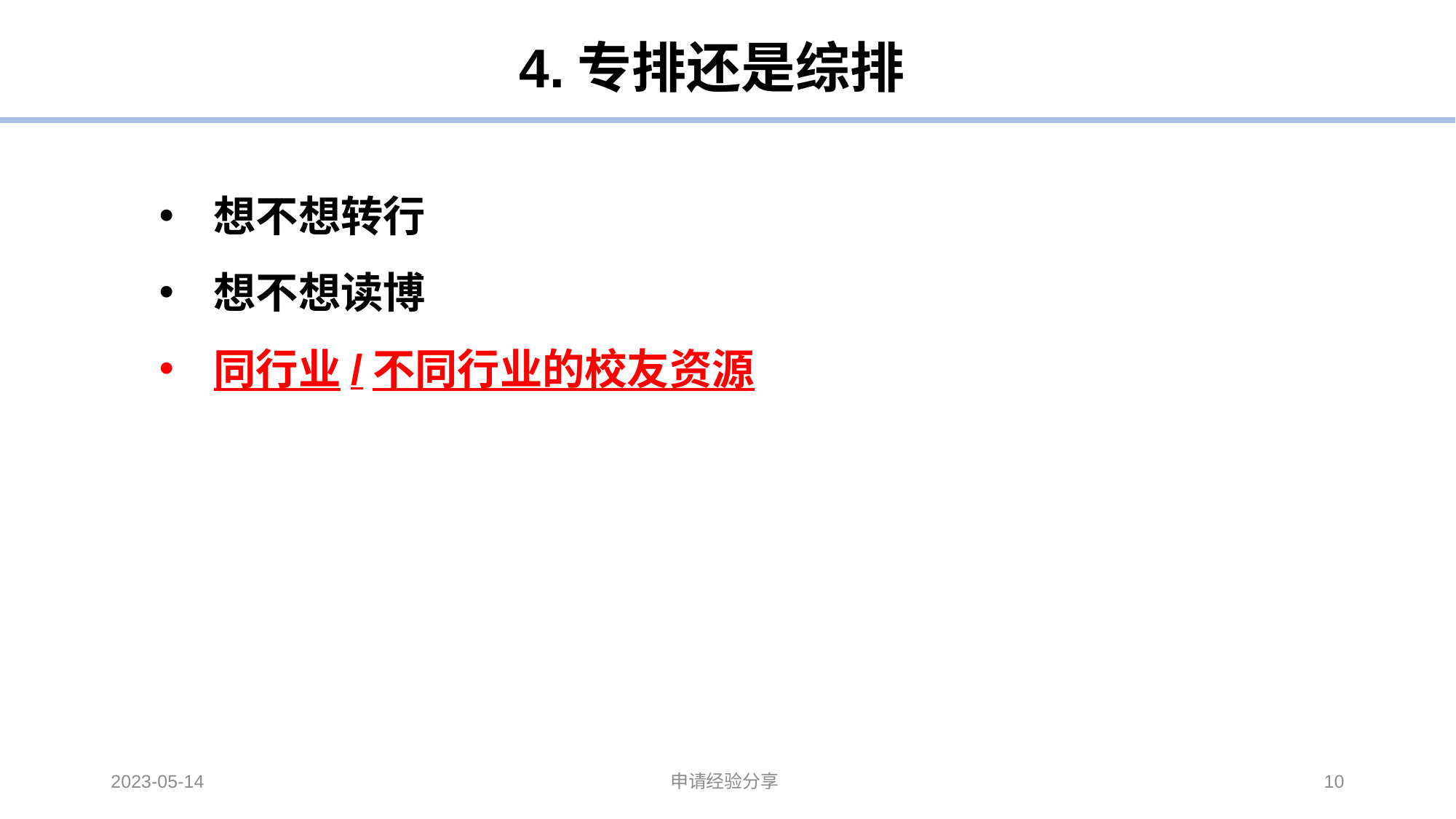

4.专排还是综排
想不想转行
想不想读博
同行业/不同行业的校友资源
2023-05-14
申请经验分享
10